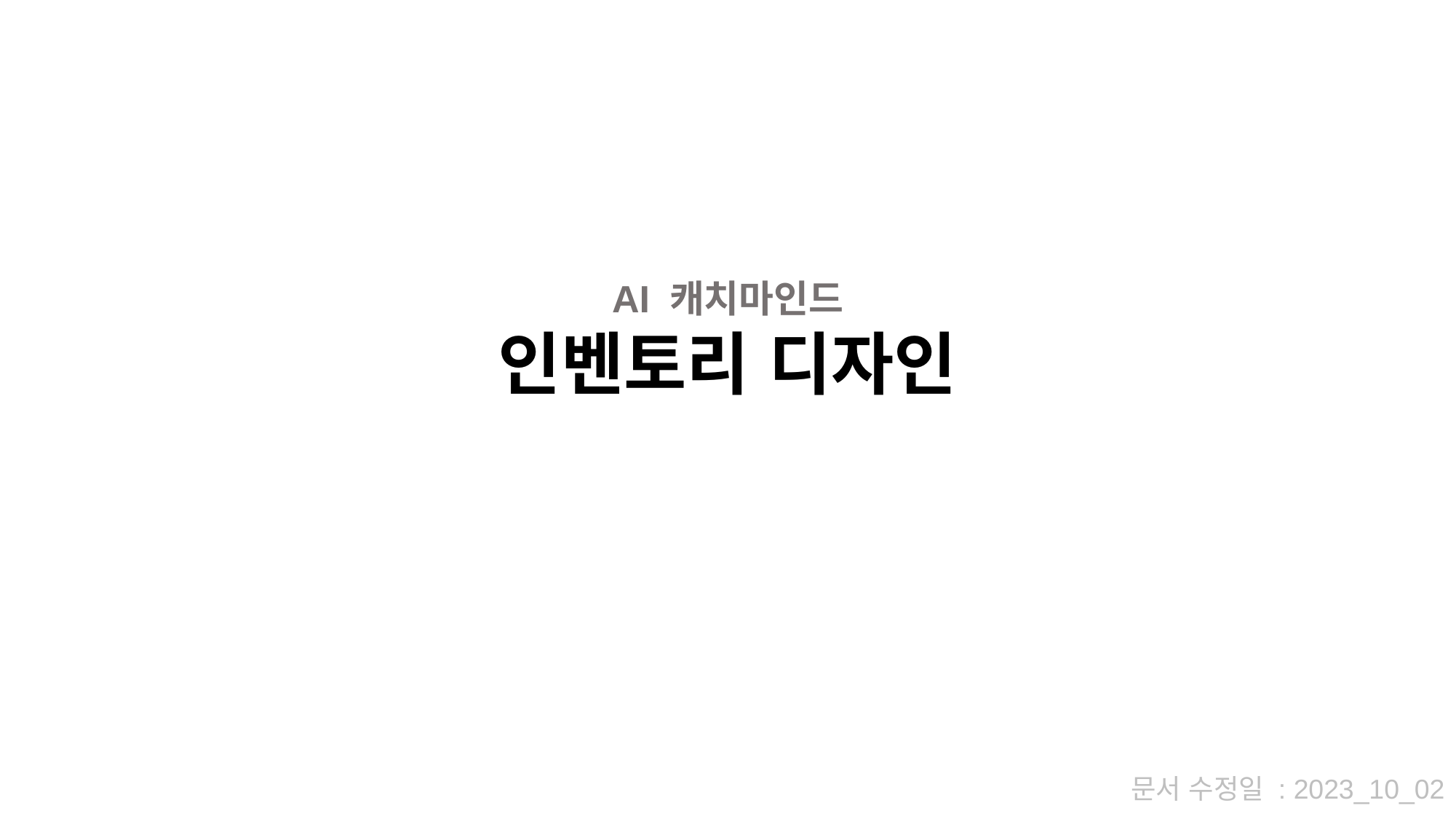

AI 캐치마인드
인벤토리 디자인
문서 수정일 : 2023_10_02